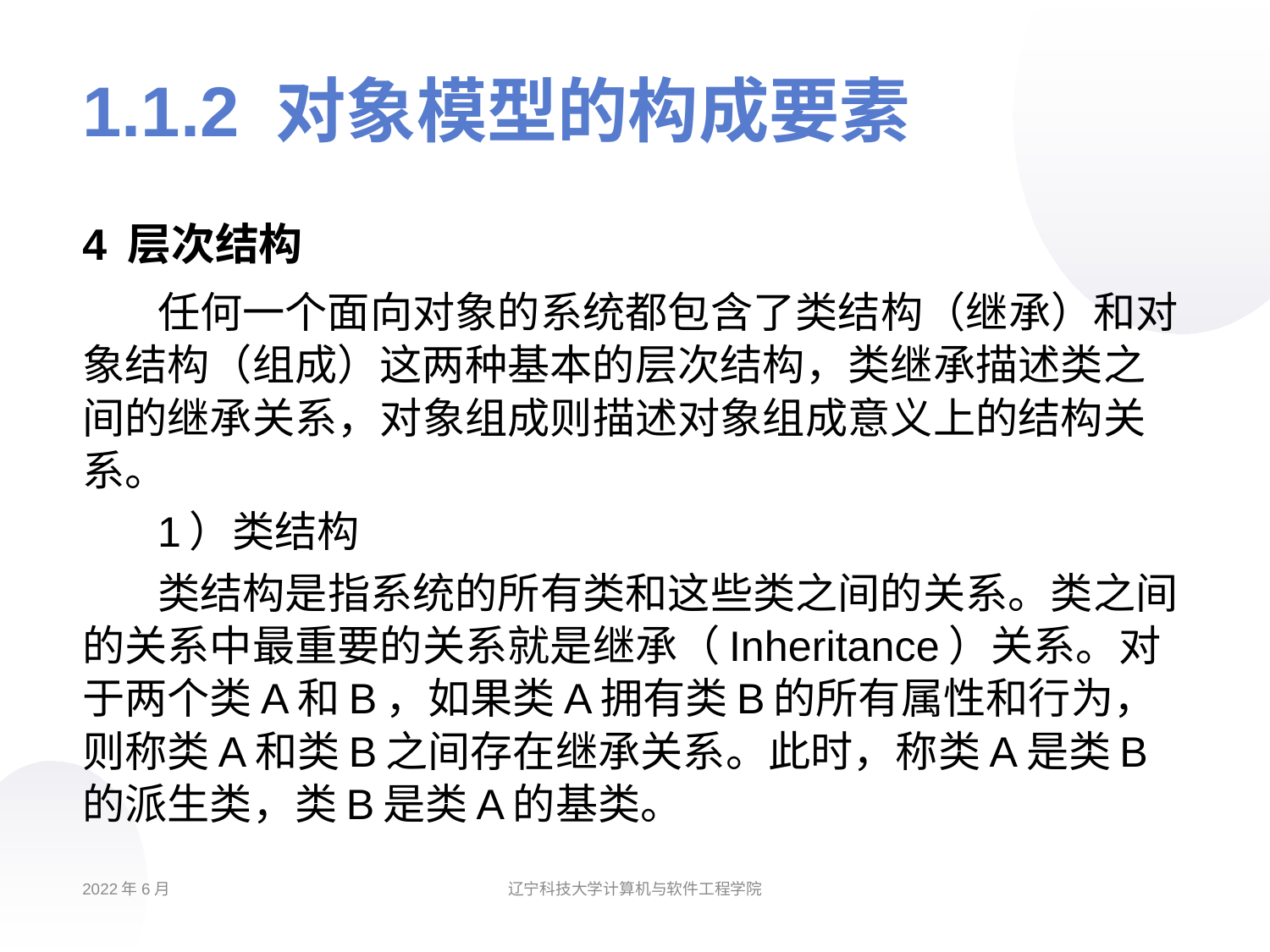

# 1.1.2 对象模型的构成要素
4 层次结构
任何一个面向对象的系统都包含了类结构（继承）和对象结构（组成）这两种基本的层次结构，类继承描述类之间的继承关系，对象组成则描述对象组成意义上的结构关系。
1）类结构
类结构是指系统的所有类和这些类之间的关系。类之间的关系中最重要的关系就是继承（Inheritance）关系。对于两个类A和B，如果类A拥有类B的所有属性和行为，则称类A和类B之间存在继承关系。此时，称类A是类B的派生类，类B是类A的基类。

2022年6月
辽宁科技大学计算机与软件工程学院
43